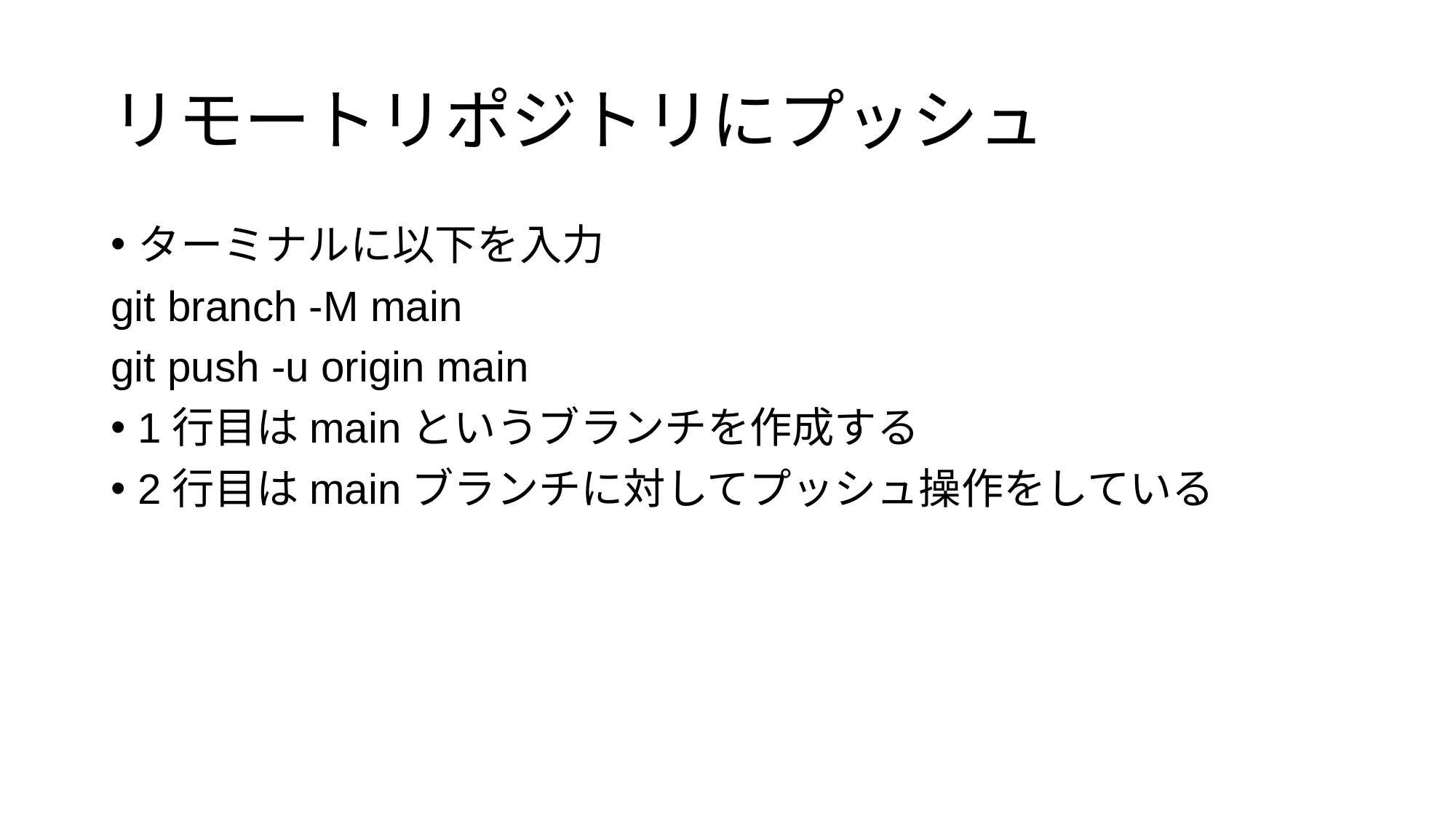

# リモートリポジトリにプッシュ
ターミナルに以下を入力
git branch -M main
git push -u origin main
1行目はmainというブランチを作成する
2行目はmainブランチに対してプッシュ操作をしている